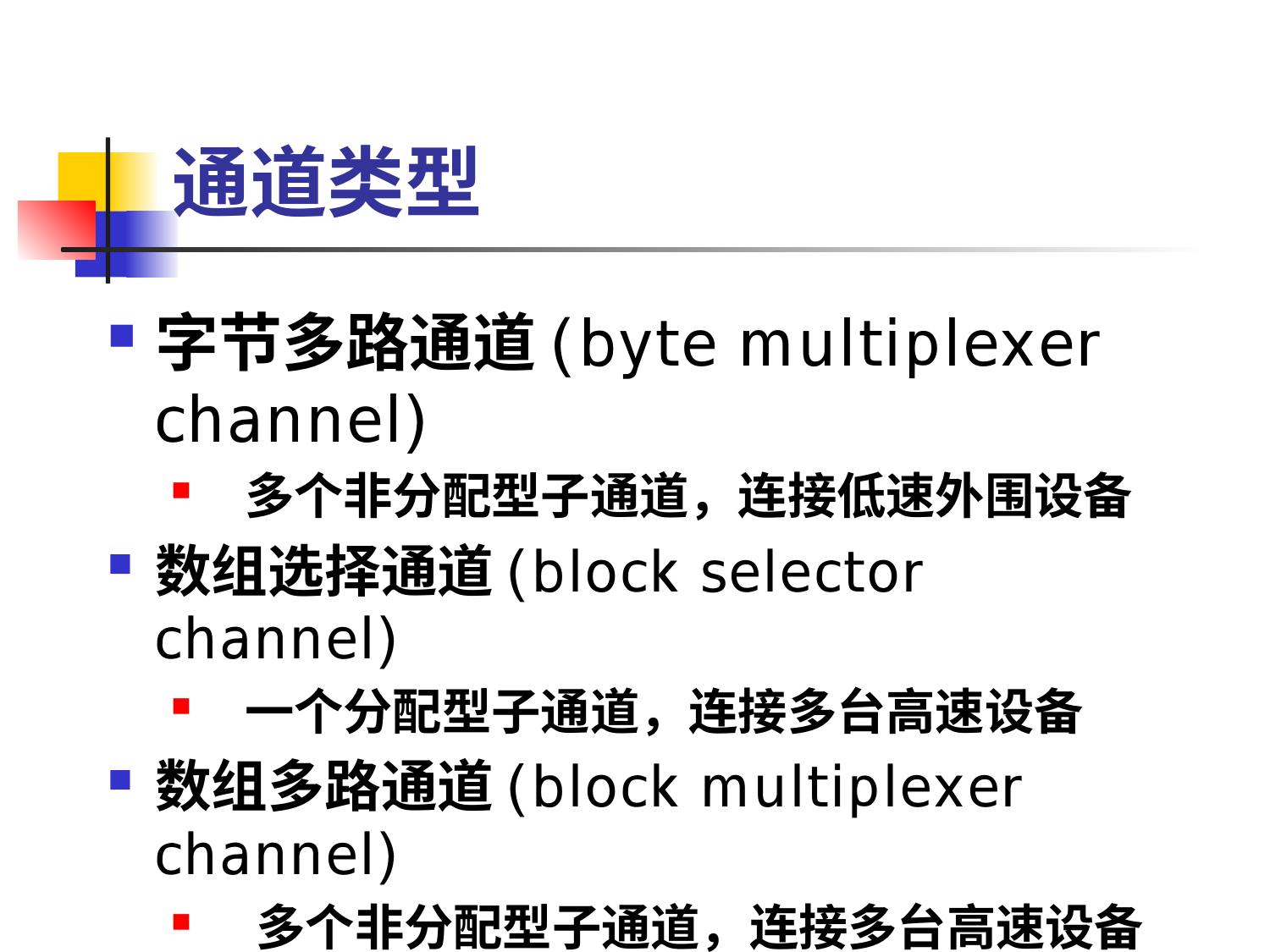

# 通道类型
字节多路通道(byte multiplexer channel)
  多个非分配型子通道，连接低速外围设备
数组选择通道(block selector channel)
  一个分配型子通道，连接多台高速设备
数组多路通道(block multiplexer channel)
   多个非分配型子通道，连接多台高速设备